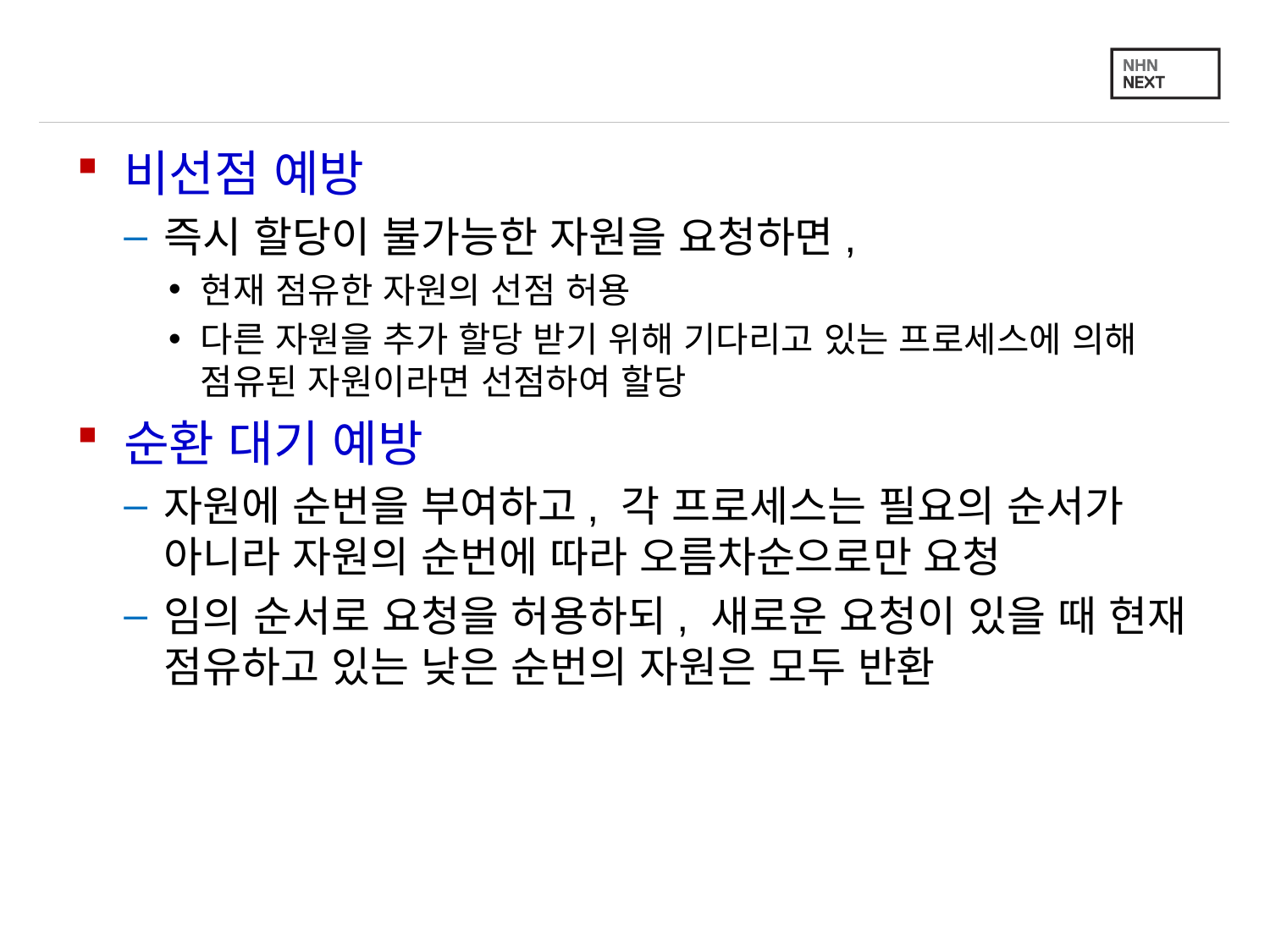

#
비선점 예방
즉시 할당이 불가능한 자원을 요청하면,
현재 점유한 자원의 선점 허용
다른 자원을 추가 할당 받기 위해 기다리고 있는 프로세스에 의해 점유된 자원이라면 선점하여 할당
순환 대기 예방
자원에 순번을 부여하고, 각 프로세스는 필요의 순서가 아니라 자원의 순번에 따라 오름차순으로만 요청
임의 순서로 요청을 허용하되, 새로운 요청이 있을 때 현재 점유하고 있는 낮은 순번의 자원은 모두 반환